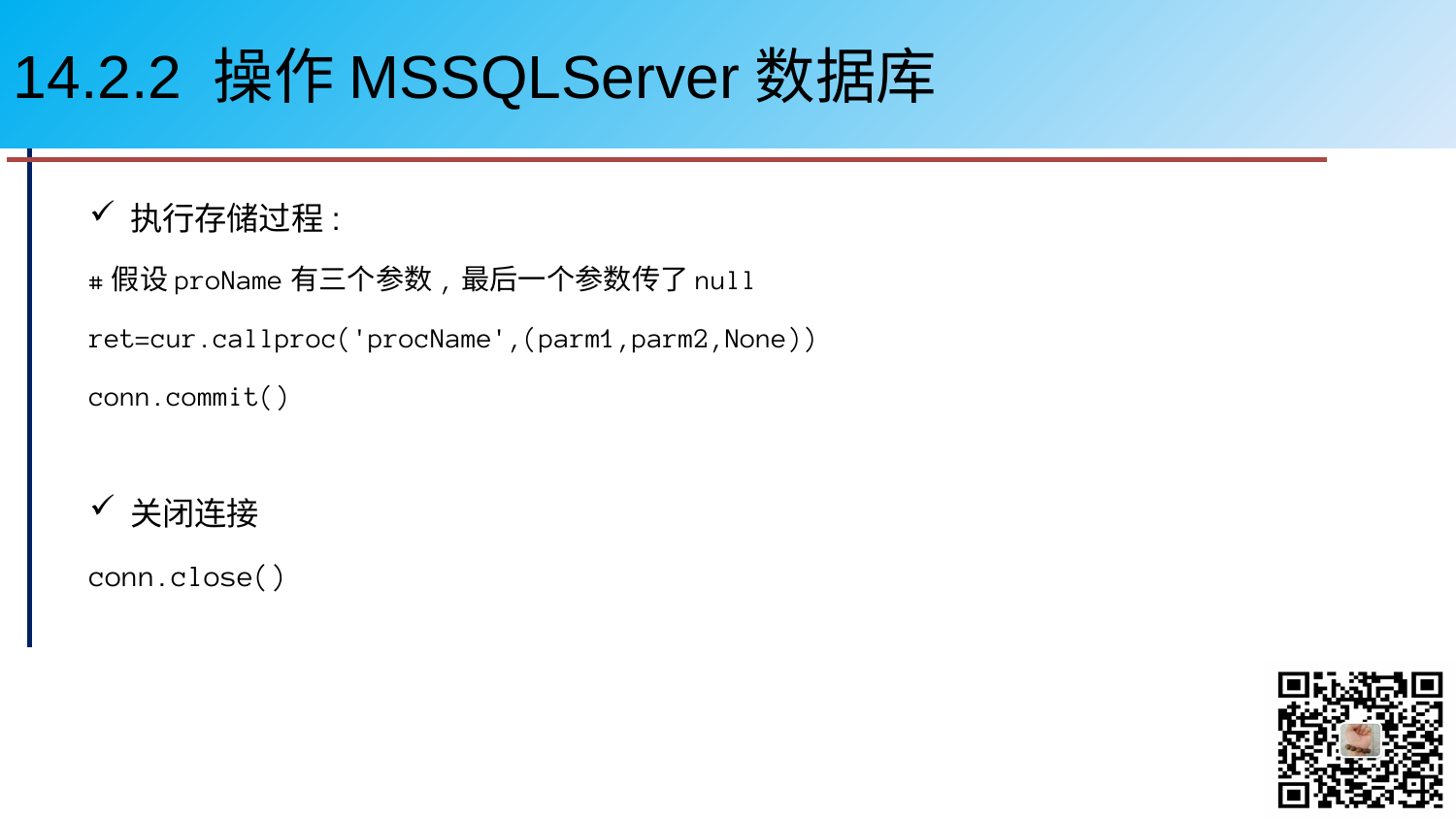

# 14.2.2 操作MSSQLServer数据库
执行存储过程:
#假设proName有三个参数,最后一个参数传了null
ret=cur.callproc('procName',(parm1,parm2,None))
conn.commit()

关闭连接
conn.close()